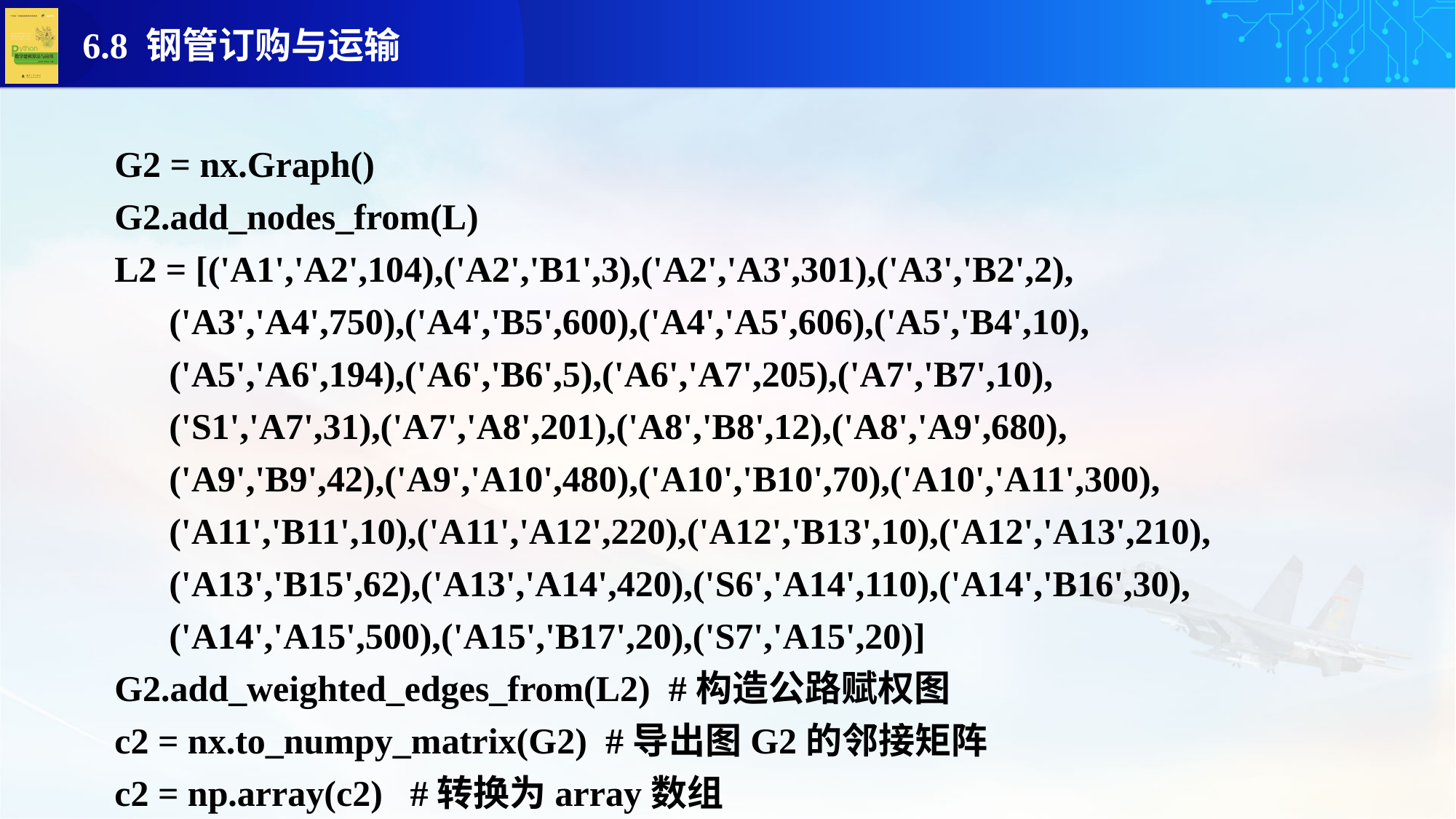

G2 = nx.Graph()
G2.add_nodes_from(L)
L2 = [('A1','A2',104),('A2','B1',3),('A2','A3',301),('A3','B2',2),
      ('A3','A4',750),('A4','B5',600),('A4','A5',606),('A5','B4',10),
      ('A5','A6',194),('A6','B6',5),('A6','A7',205),('A7','B7',10),
      ('S1','A7',31),('A7','A8',201),('A8','B8',12),('A8','A9',680),
      ('A9','B9',42),('A9','A10',480),('A10','B10',70),('A10','A11',300),
      ('A11','B11',10),('A11','A12',220),('A12','B13',10),('A12','A13',210),
      ('A13','B15',62),('A13','A14',420),('S6','A14',110),('A14','B16',30),
      ('A14','A15',500),('A15','B17',20),('S7','A15',20)]
G2.add_weighted_edges_from(L2)  #构造公路赋权图
c2 = nx.to_numpy_matrix(G2)  #导出图G2的邻接矩阵
c2 = np.array(c2)   #转换为array数组
c2[c2==0] = np.inf
c3 = np.minimum(c1, 0.1*c2)

G3 = nx.Graph(c3)
c4 = nx.floyd_warshall_numpy(G3) #求最短距离矩阵
c5 = c4[:7,7:22]   #提出7行15列的运费数据
f = pd.ExcelWriter('anli6_1.xlsx')
pd.DataFrame(c5).to_excel(f, index=False)

s = np.array([800, 800, 1000, 2000, 2000, 2000, 3000])
p = np.array([160, 155, 155, 160, 155, 150, 160])
b = np.array([104, 301, 750, 606, 194, 205, 201,
              680, 480, 300, 220, 210, 420, 500])
c = np.tile(p,(15,1)).T + c5  #购运费用
x = cp.Variable((7,15), integer=True)  #调整为整型
y = cp.Variable(15, pos=True); z = cp.Variable(15, pos=True)
t = cp.Variable(7, integer=True)
obj = cp.Minimize(cp.sum(cp.multiply(c, x))+0.05*cp.sum(y**2+y+z**2+z))
con = [500*t<=cp.sum(x,axis=1), cp.sum(x,axis=1)<=cp.multiply(s,t),
       cp.sum(x,axis=0)==y+z, y[1:]+z[:-1]==b,
       y[0]==0, z[14]==0,t>=0, t<=1, x>=0]
prob = cp.Problem(obj, con); prob.solve(solver='CPLEX')
print('最优值为：', prob.value); print('最优解为：\n', x.value)
sx = np.sum(x.value, axis=1)
pd.DataFrame(c).to_excel(f, 'Sheet2', index=False)
pd.DataFrame(x.value).to_excel(f, 'Sheet3', index=False)
f.close()